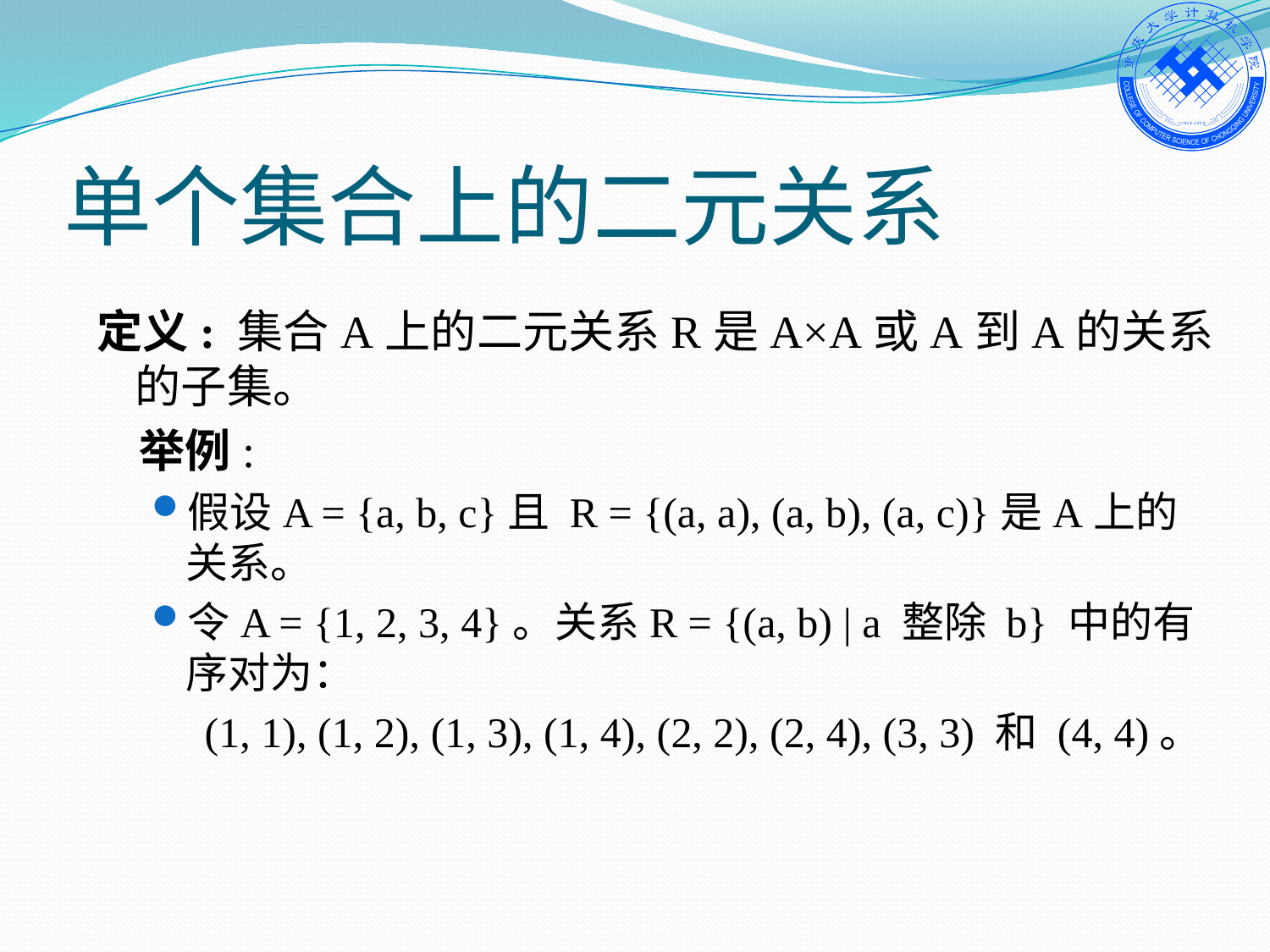

# 单个集合上的二元关系
定义: 集合A上的二元关系R是A×A或A到A的关系的子集。
   举例:
假设A = {a, b, c}且 R = {(a, a), (a, b), (a, c)}是A上的关系。
令A = {1, 2, 3, 4}。关系R = {(a, b) | a 整除 b} 中的有序对为：
     (1, 1), (1, 2), (1, 3), (1, 4), (2, 2), (2, 4), (3, 3) 和 (4, 4)。